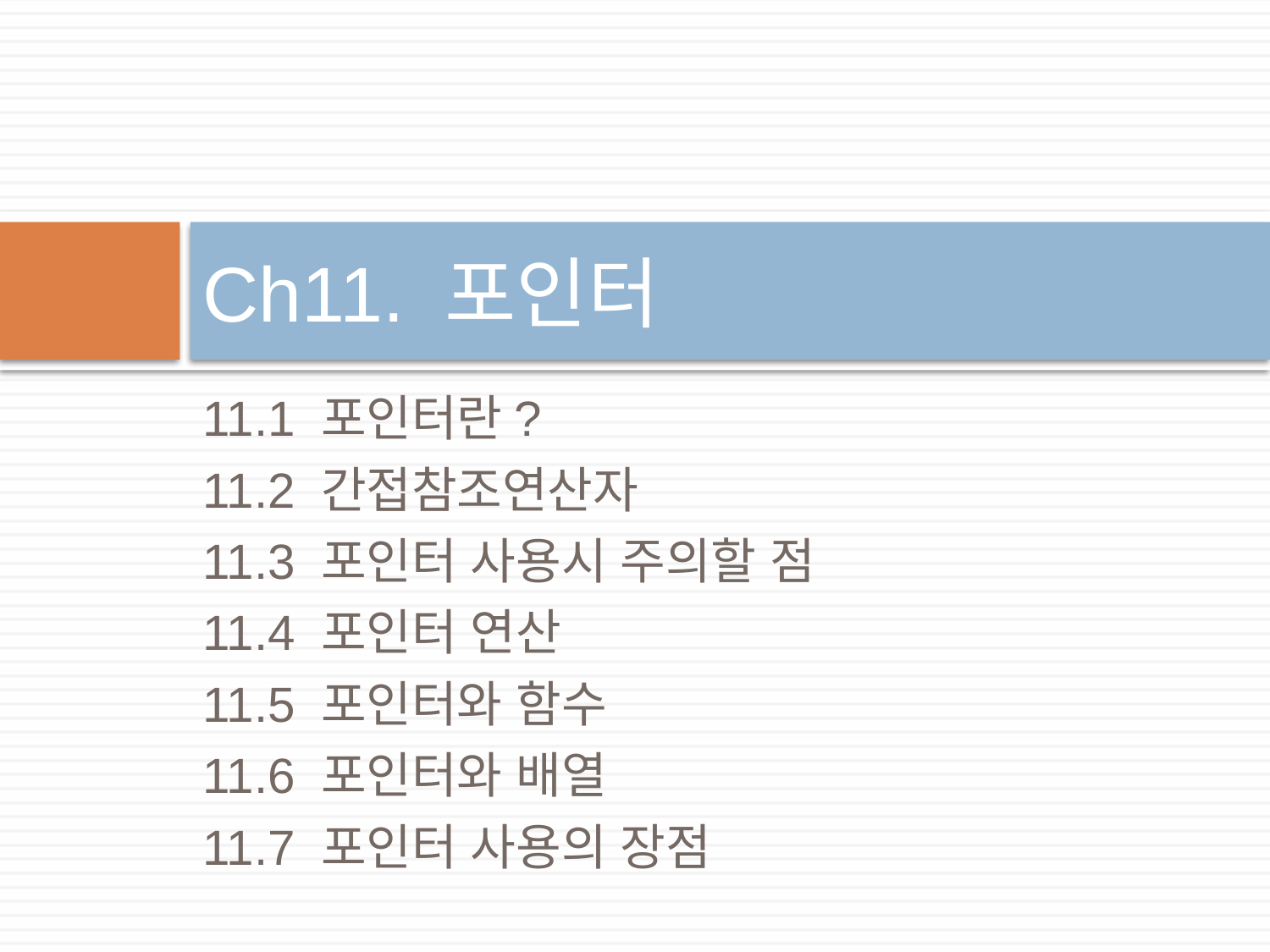

# Ch11. 포인터
11.1 포인터란?
11.2 간접참조연산자
11.3 포인터 사용시 주의할 점
11.4 포인터 연산
11.5 포인터와 함수
11.6 포인터와 배열
11.7 포인터 사용의 장점